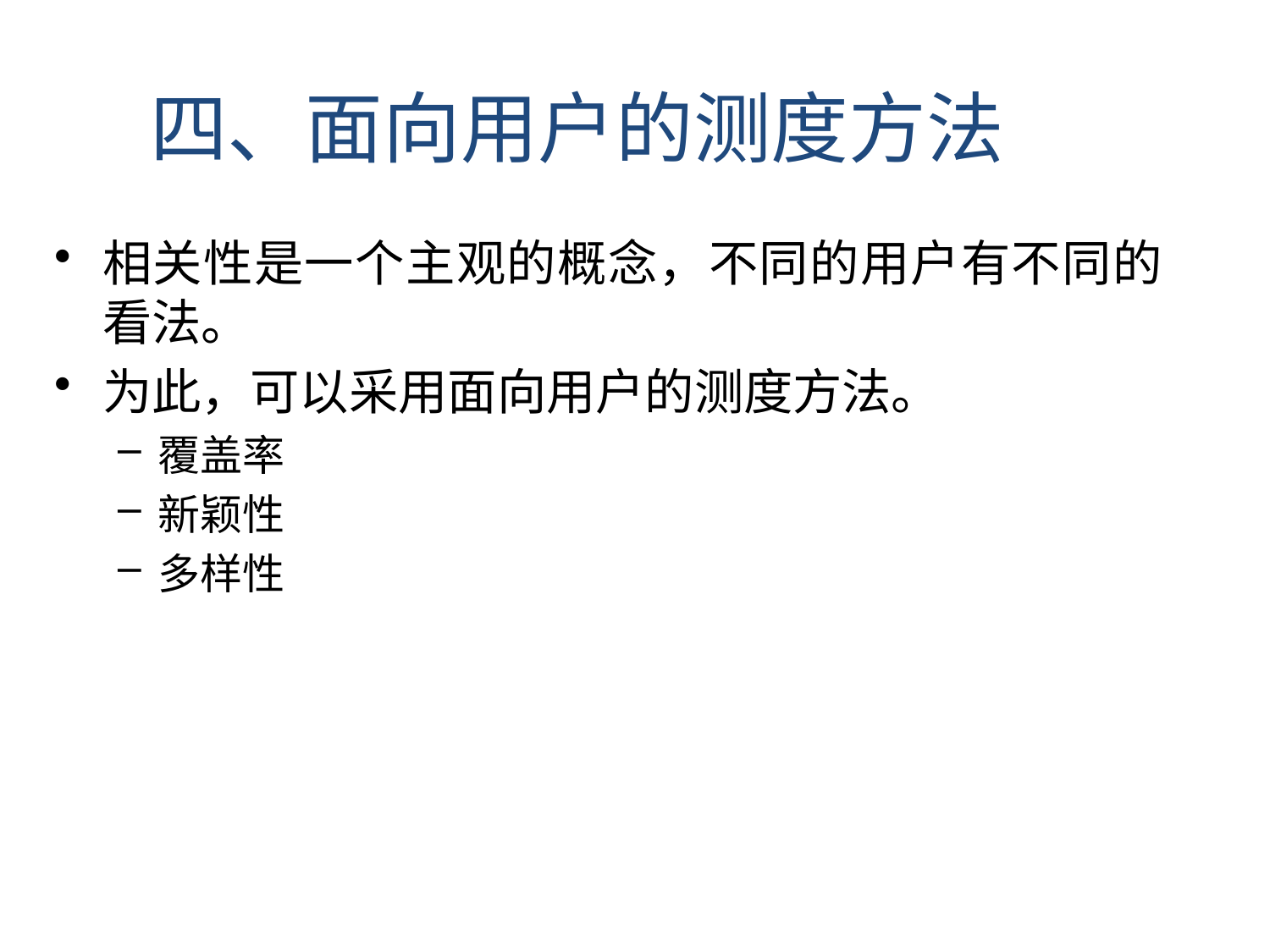

四、面向用户的测度方法
相关性是一个主观的概念，不同的用户有不同的看法。
为此，可以采用面向用户的测度方法。
覆盖率
新颖性
多样性